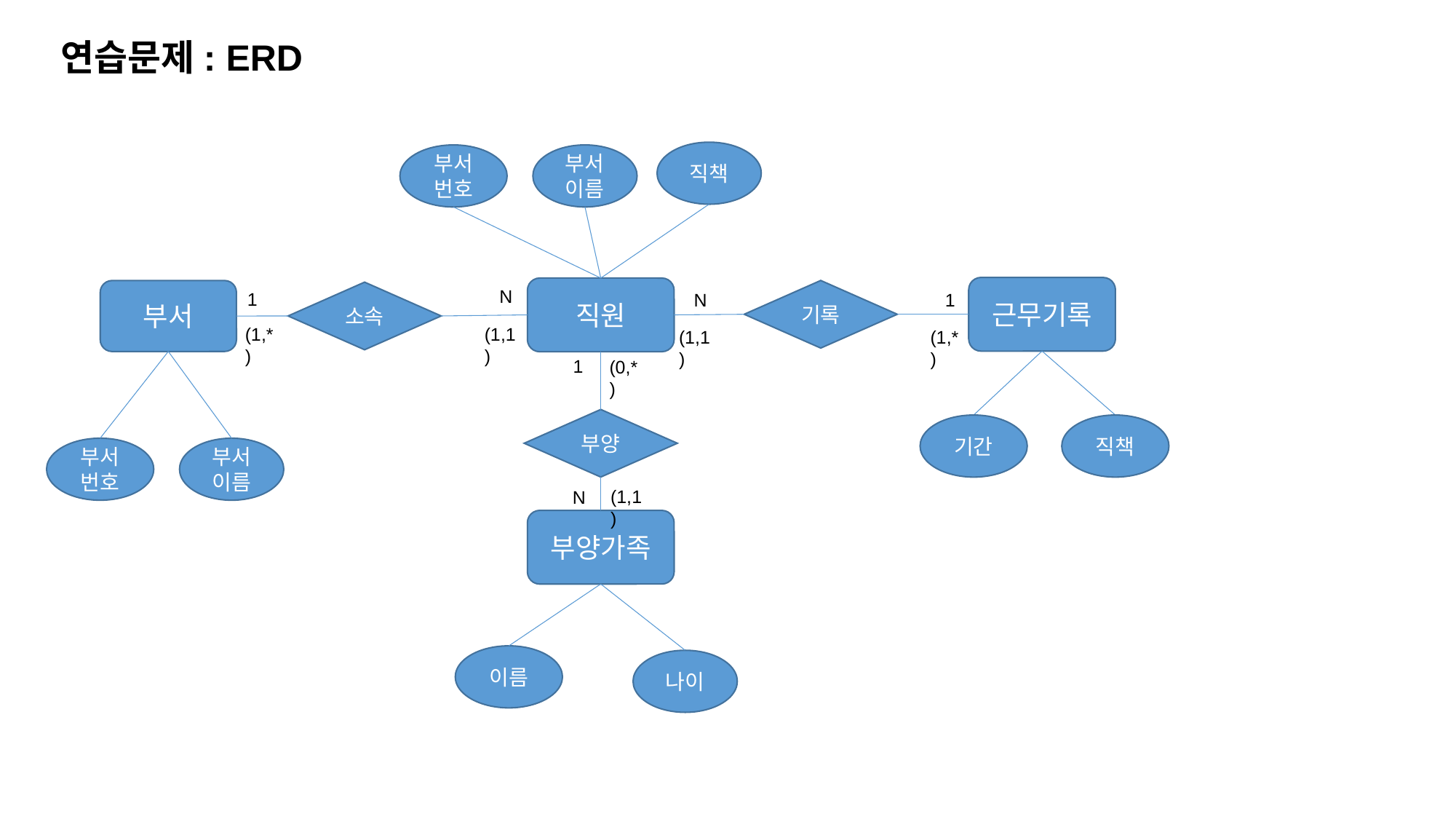

연습문제: ERD
직책
부서번호
부서이름
근무기록
직원
N
부서
기록
1
소속
N
1
(1,*)
(1,1)
(1,1)
(1,*)
   1
(0,*)
부양
기간
직책
부서번호
부서이름
(1,1)
N
부양가족
이름
나이